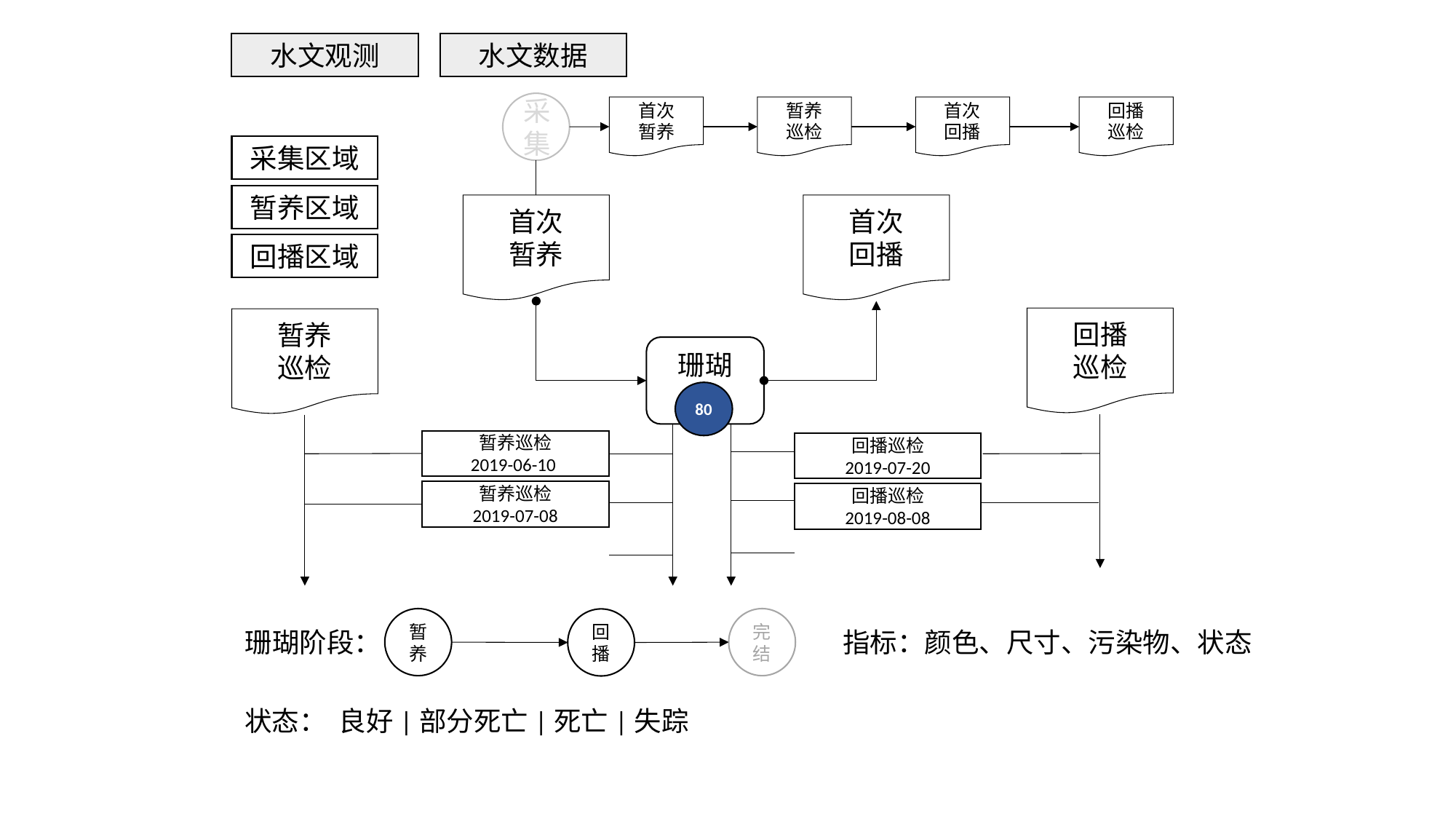

水文观测
水文数据
采集

首次
暂养

暂养
巡检

首次
回播

回播
巡检
采集区域
暂养区域

首次
暂养

首次
回播
回播区域
回播
巡检
暂养
巡检
珊瑚

80
暂养巡检
2019-06-10
回播巡检
2019-07-20
暂养巡检
2019-07-08
回播巡检
2019-08-08
暂养
完结
回播
珊瑚阶段：
指标：颜色、尺寸、污染物、状态
状态：  良好|部分死亡|死亡|失踪